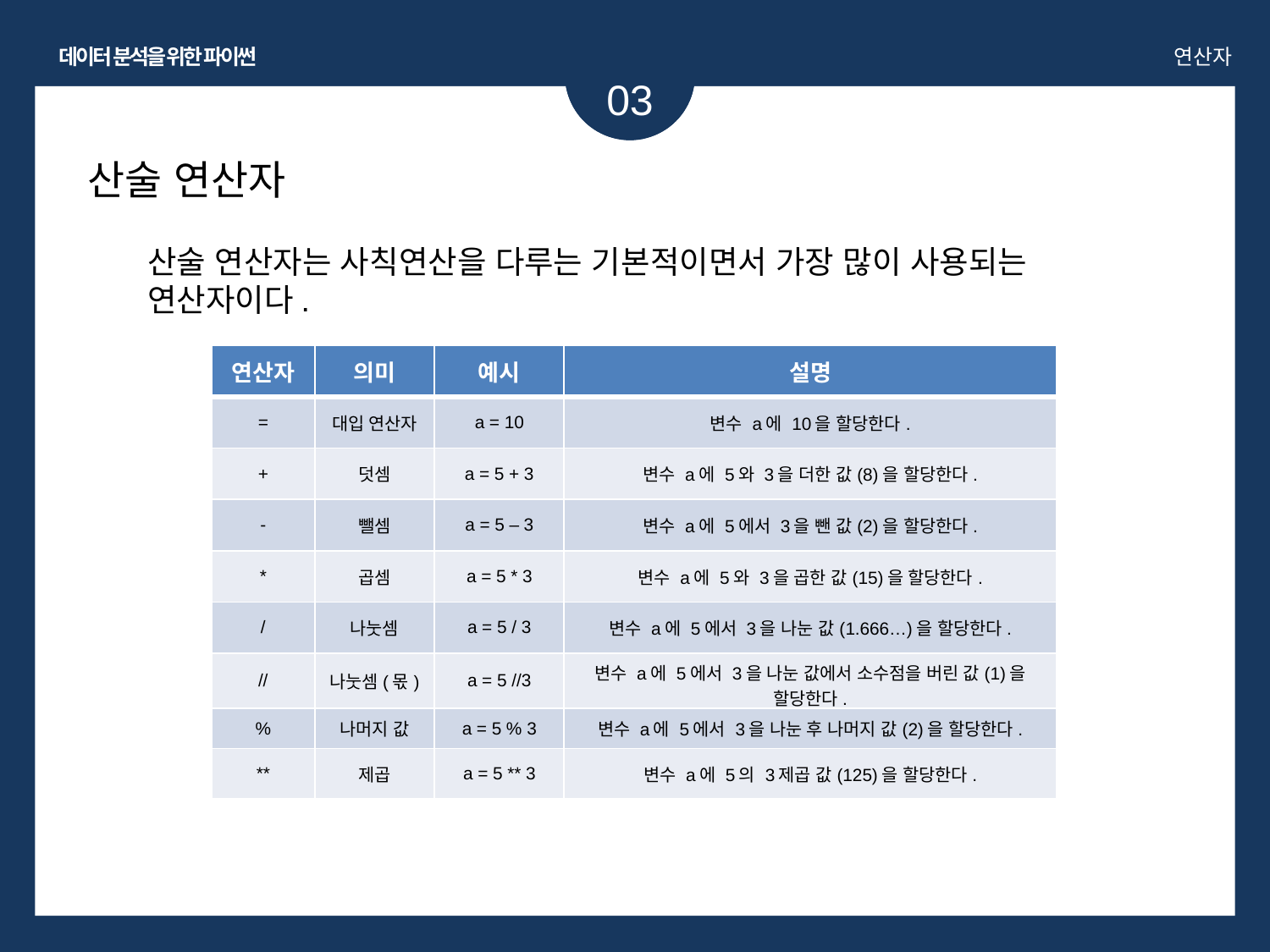

데이터 분석을 위한 파이썬
연산자
03
산술 연산자
산술 연산자는 사칙연산을 다루는 기본적이면서 가장 많이 사용되는 연산자이다.
| 연산자 | 의미 | 예시 | 설명 |
| --- | --- | --- | --- |
| = | 대입 연산자 | a = 10 | 변수 a에 10을 할당한다. |
| + | 덧셈 | a = 5 + 3 | 변수 a에 5와 3을 더한 값(8)을 할당한다. |
| - | 뺄셈 | a = 5 – 3 | 변수 a에 5에서 3을 뺀 값(2)을 할당한다. |
| \* | 곱셈 | a = 5 \* 3 | 변수 a에 5와 3을 곱한 값(15)을 할당한다. |
| / | 나눗셈 | a = 5 / 3 | 변수 a에 5에서 3을 나눈 값(1.666…)을 할당한다. |
| // | 나눗셈(몫) | a = 5 //3 | 변수 a에 5에서 3을 나눈 값에서 소수점을 버린 값(1)을 할당한다. |
| % | 나머지 값 | a = 5 % 3 | 변수 a에 5에서 3을 나눈 후 나머지 값(2)을 할당한다. |
| \*\* | 제곱 | a = 5 \*\* 3 | 변수 a에 5의 3제곱 값(125)을 할당한다. |